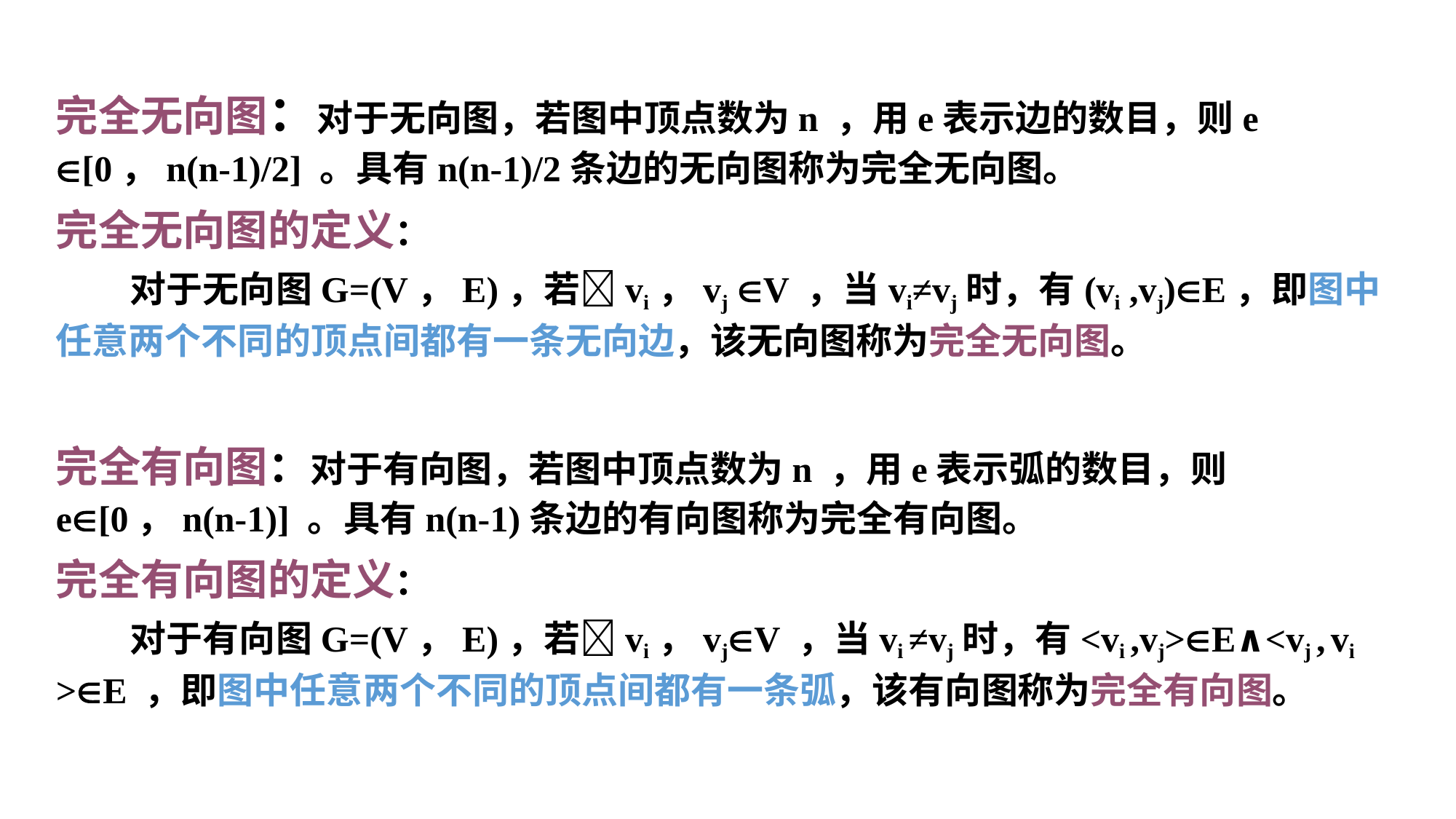

完全无向图：对于无向图，若图中顶点数为n ，用e表示边的数目，则e ∈[0，n(n-1)/2] 。具有n(n-1)/2条边的无向图称为完全无向图。
完全无向图的定义：
        对于无向图G=(V，E)，若∀vi，vj ∈V ，当vi≠vj时，有(vi ,vj)∈E，即图中任意两个不同的顶点间都有一条无向边，该无向图称为完全无向图。

完全有向图：对于有向图，若图中顶点数为n ，用e表示弧的数目，则e∈[0，n(n-1)] 。具有n(n-1)条边的有向图称为完全有向图。
完全有向图的定义：
        对于有向图G=(V，E)，若∀vi，vj∈V ，当vi ≠vj时，有<vi ,vj>∈E∧<vj , vi >∈E ，即图中任意两个不同的顶点间都有一条弧，该有向图称为完全有向图。